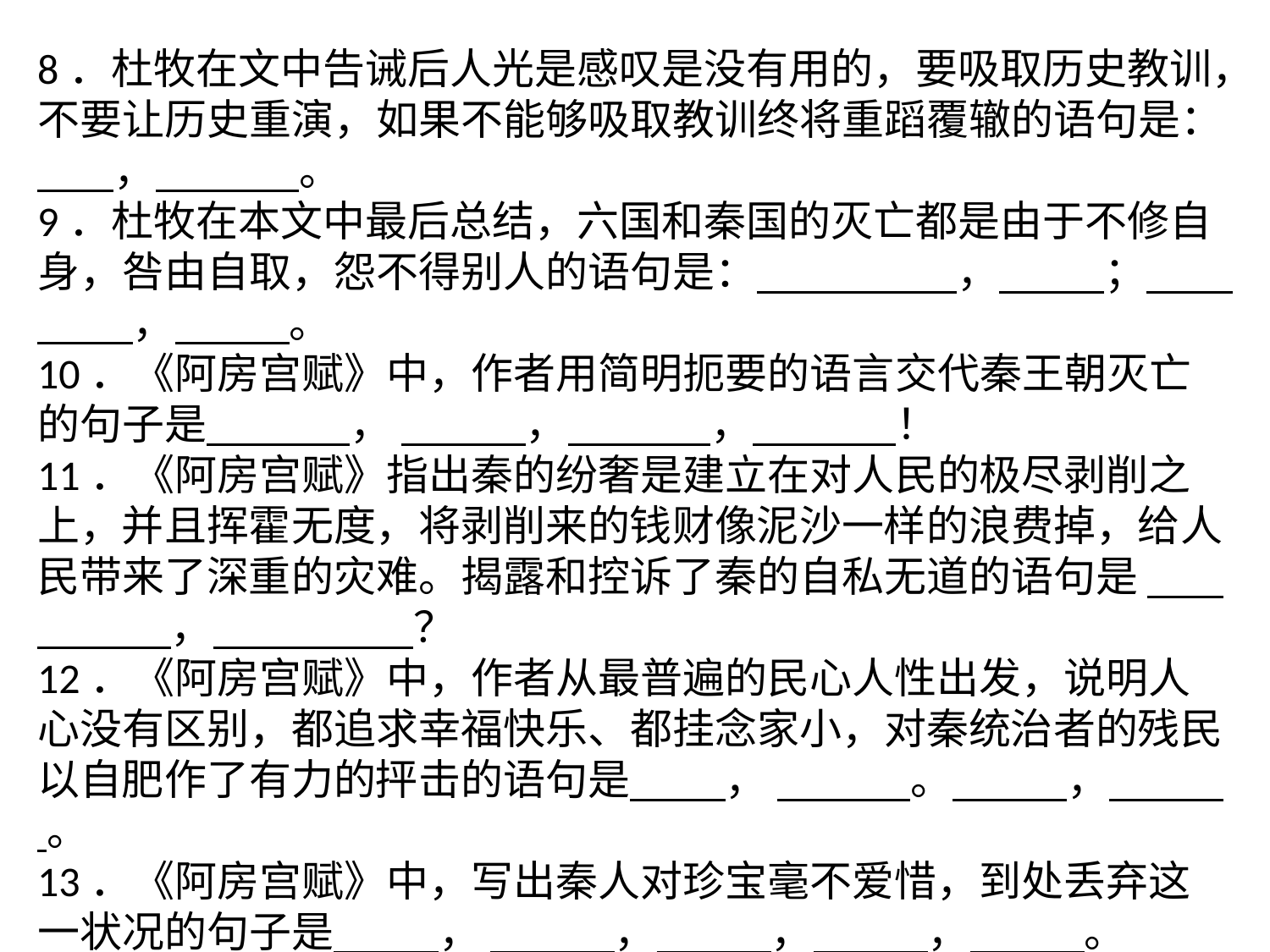

8．杜牧在文中告诫后人光是感叹是没有用的，要吸取历史教训，不要让历史重演，如果不能够吸取教训终将重蹈覆辙的语句是：          ，               。
9．杜牧在本文中最后总结，六国和秦国的灭亡都是由于不修自身，咎由自取，怨不得别人的语句是：                     ，           ；                    ，            。
10．《阿房宫赋》中，作者用简明扼要的语言交代秦王朝灭亡的句子是               ，              ，               ，               ！
11．《阿房宫赋》指出秦的纷奢是建立在对人民的极尽剥削之上，并且挥霍无度，将剥削来的钱财像泥沙一样的浪费掉，给人民带来了深重的灾难。揭露和控诉了秦的自私无道的语句是                        ，                     ？
12．《阿房宫赋》中，作者从最普遍的民心人性出发，说明人心没有区别，都追求幸福快乐、都挂念家小，对秦统治者的残民以自肥作了有力的抨击的语句是          ，               。            ，              。
13．《阿房宫赋》中，写出秦人对珍宝毫不爱惜，到处丢弃这一状况的句子是           ，              ，            ，            ，            。